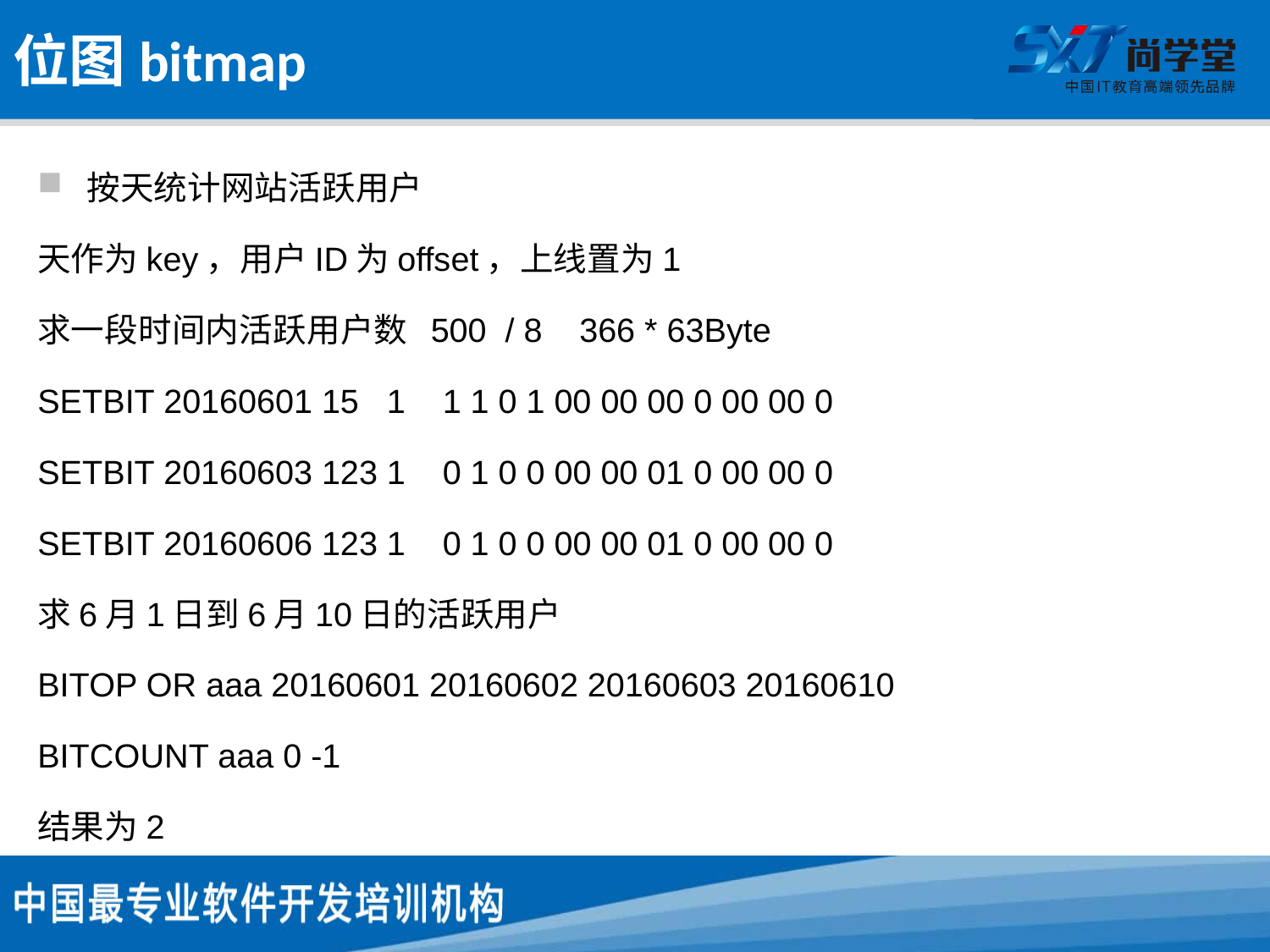

# 位图bitmap
按天统计网站活跃用户
天作为key，用户ID为offset，上线置为1
求一段时间内活跃用户数  500  / 8    366 * 63Byte
SETBIT 20160601 15   1    1 1 0 1 00 00 00 0 00 00 0
SETBIT 20160603 123 1    0 1 0 0 00 00 01 0 00 00 0
SETBIT 20160606 123 1    0 1 0 0 00 00 01 0 00 00 0
求6月1日到6月10日的活跃用户
BITOP OR aaa 20160601 20160602 20160603 20160610
BITCOUNT aaa 0 -1
结果为2